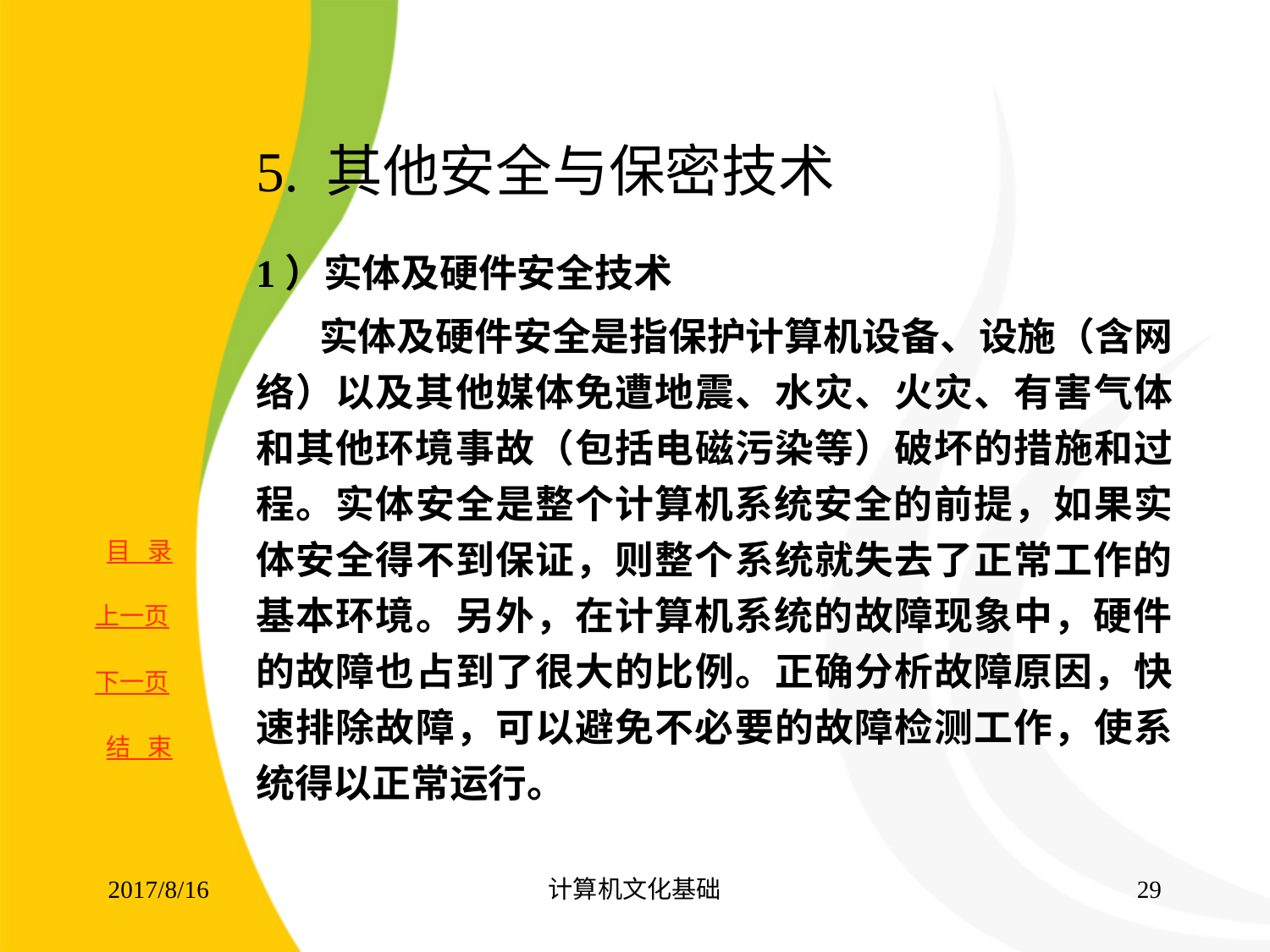

# 5. 其他安全与保密技术
1）实体及硬件安全技术
      实体及硬件安全是指保护计算机设备、设施（含网络）以及其他媒体免遭地震、水灾、火灾、有害气体和其他环境事故（包括电磁污染等）破坏的措施和过程。实体安全是整个计算机系统安全的前提，如果实体安全得不到保证，则整个系统就失去了正常工作的基本环境。另外，在计算机系统的故障现象中，硬件的故障也占到了很大的比例。正确分析故障原因，快速排除故障，可以避免不必要的故障检测工作，使系统得以正常运行。
2017/8/16
计算机文化基础
29